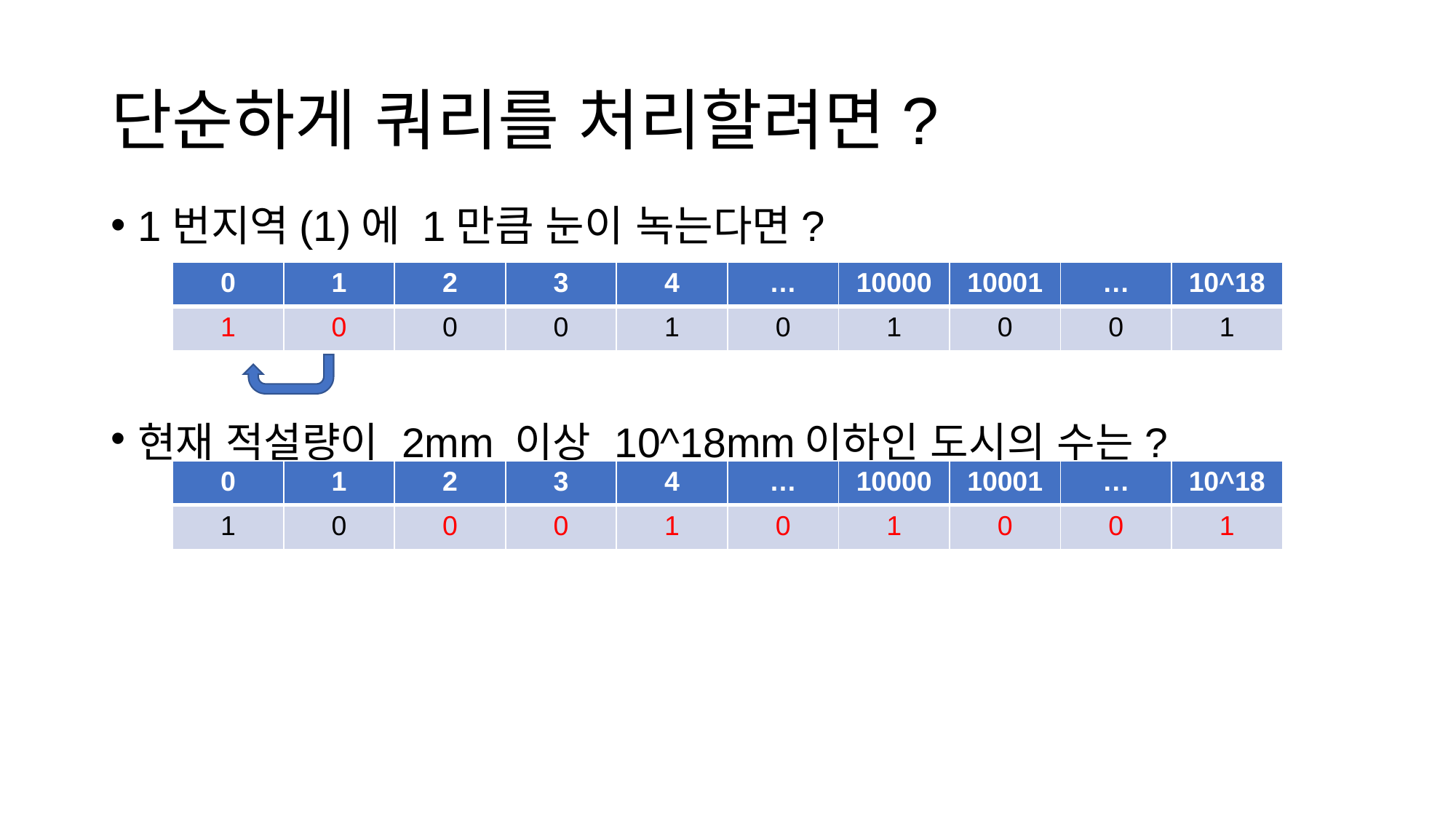

# 단순하게 쿼리를 처리할려면?
1번지역(1)에 1만큼 눈이 녹는다면?
| 0 | 1 | 2 | 3 | 4 | … | 10000 | 10001 | … | 10^18 |
| --- | --- | --- | --- | --- | --- | --- | --- | --- | --- |
| 1 | 0 | 0 | 0 | 1 | 0 | 1 | 0 | 0 | 1 |

현재 적설량이 2mm 이상 10^18mm이하인 도시의 수는?
| 0 | 1 | 2 | 3 | 4 | … | 10000 | 10001 | … | 10^18 |
| --- | --- | --- | --- | --- | --- | --- | --- | --- | --- |
| 1 | 0 | 0 | 0 | 1 | 0 | 1 | 0 | 0 | 1 |